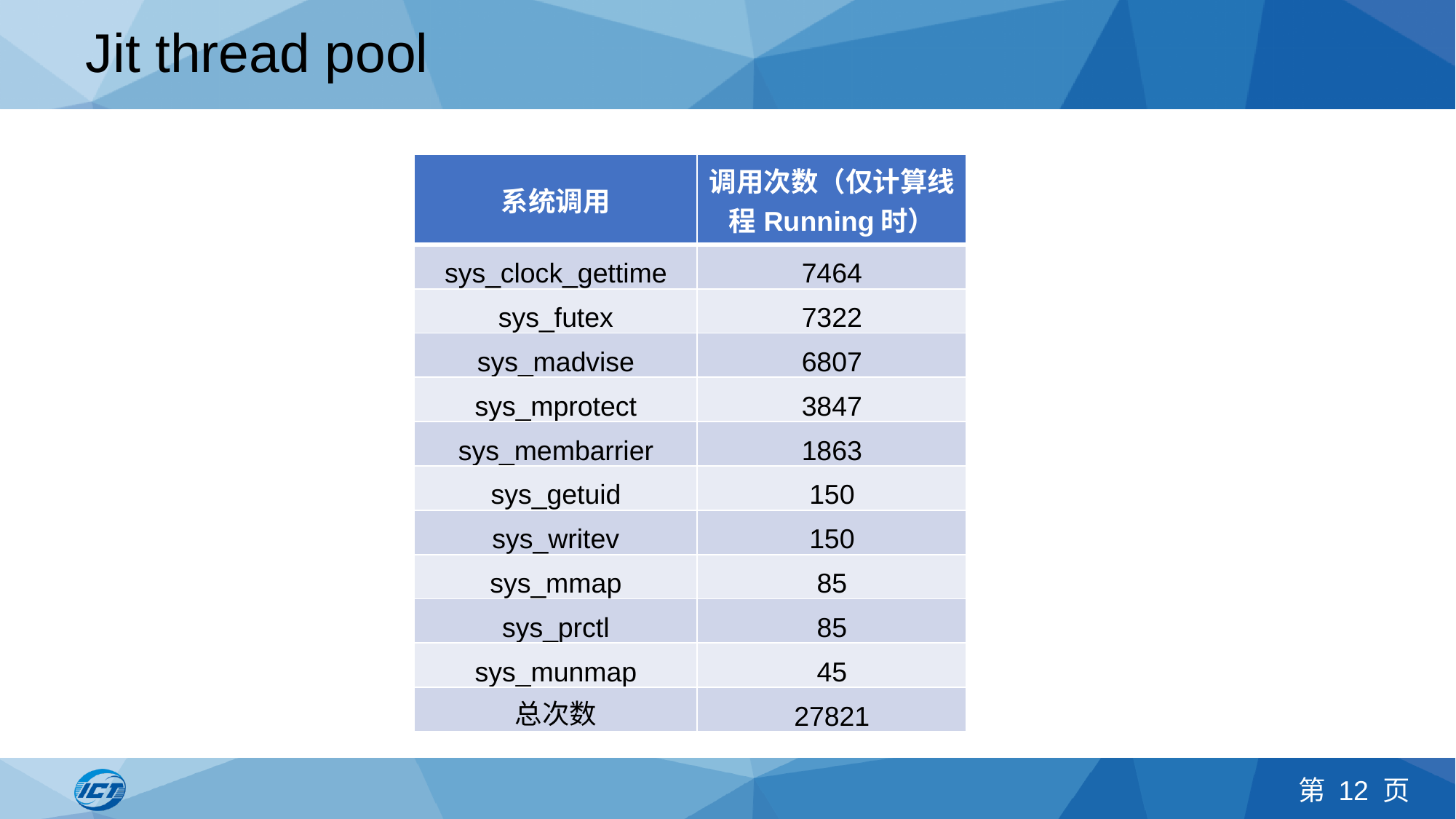

# Jit thread pool
| 系统调用 | 调用次数（仅计算线程Running时） |
| --- | --- |
| sys\_clock\_gettime | 7464 |
| sys\_futex | 7322 |
| sys\_madvise | 6807 |
| sys\_mprotect | 3847 |
| sys\_membarrier | 1863 |
| sys\_getuid | 150 |
| sys\_writev | 150 |
| sys\_mmap | 85 |
| sys\_prctl | 85 |
| sys\_munmap | 45 |
| 总次数 | 27821 |
第 12 页